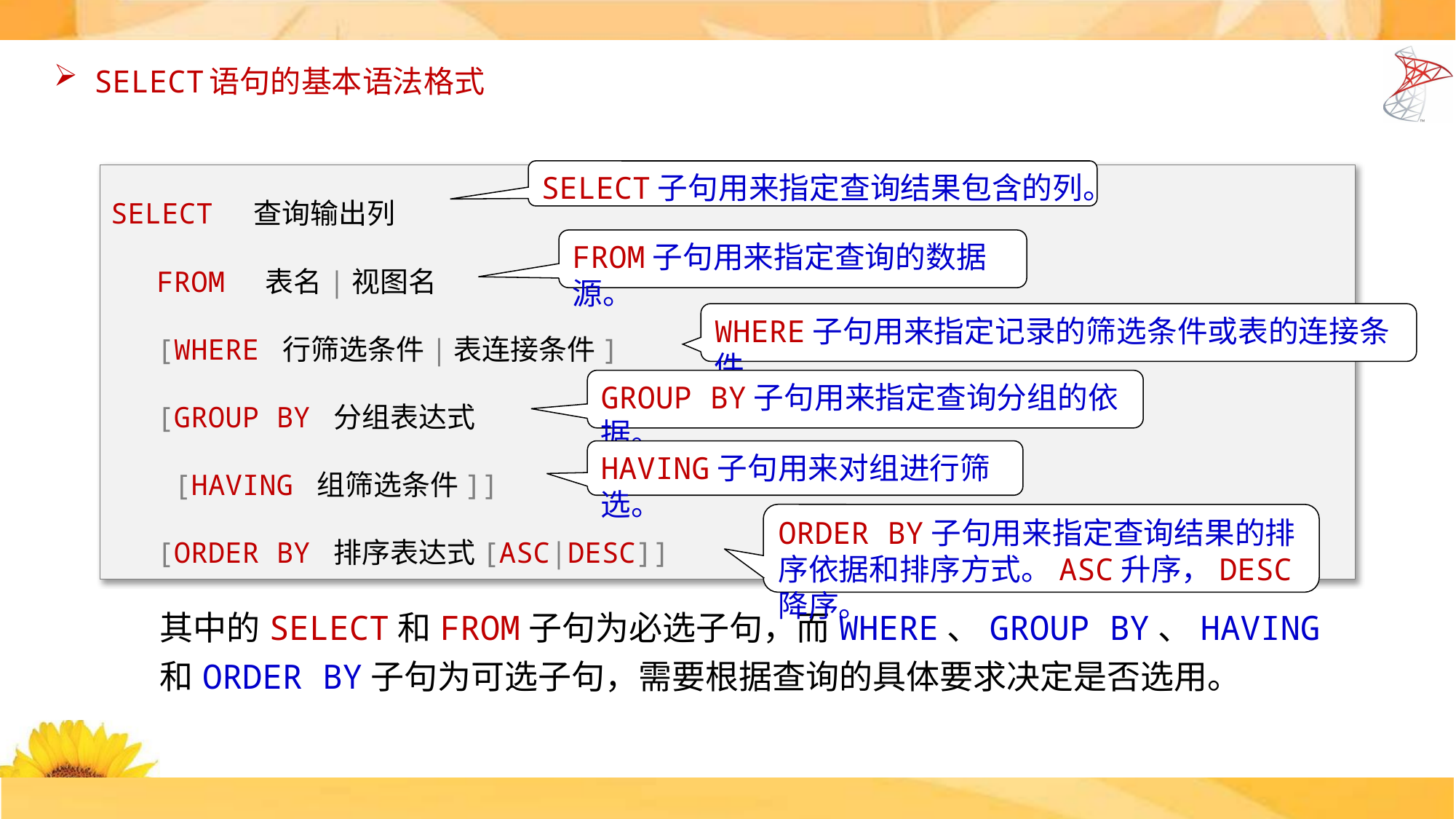

SELECT语句的基本语法格式
SELECT子句用来指定查询结果包含的列。
SELECT  查询输出列
FROM  表名|视图名
[WHERE 行筛选条件|表连接条件]
[GROUP BY 分组表达式
 [HAVING 组筛选条件]]
[ORDER BY 排序表达式[ASC|DESC]]
FROM子句用来指定查询的数据源。
WHERE子句用来指定记录的筛选条件或表的连接条件。
GROUP BY子句用来指定查询分组的依据。
HAVING子句用来对组进行筛选。
ORDER BY子句用来指定查询结果的排序依据和排序方式。ASC升序，DESC降序。
其中的SELECT和FROM子句为必选子句，而WHERE、GROUP BY、HAVING和ORDER BY子句为可选子句，需要根据查询的具体要求决定是否选用。